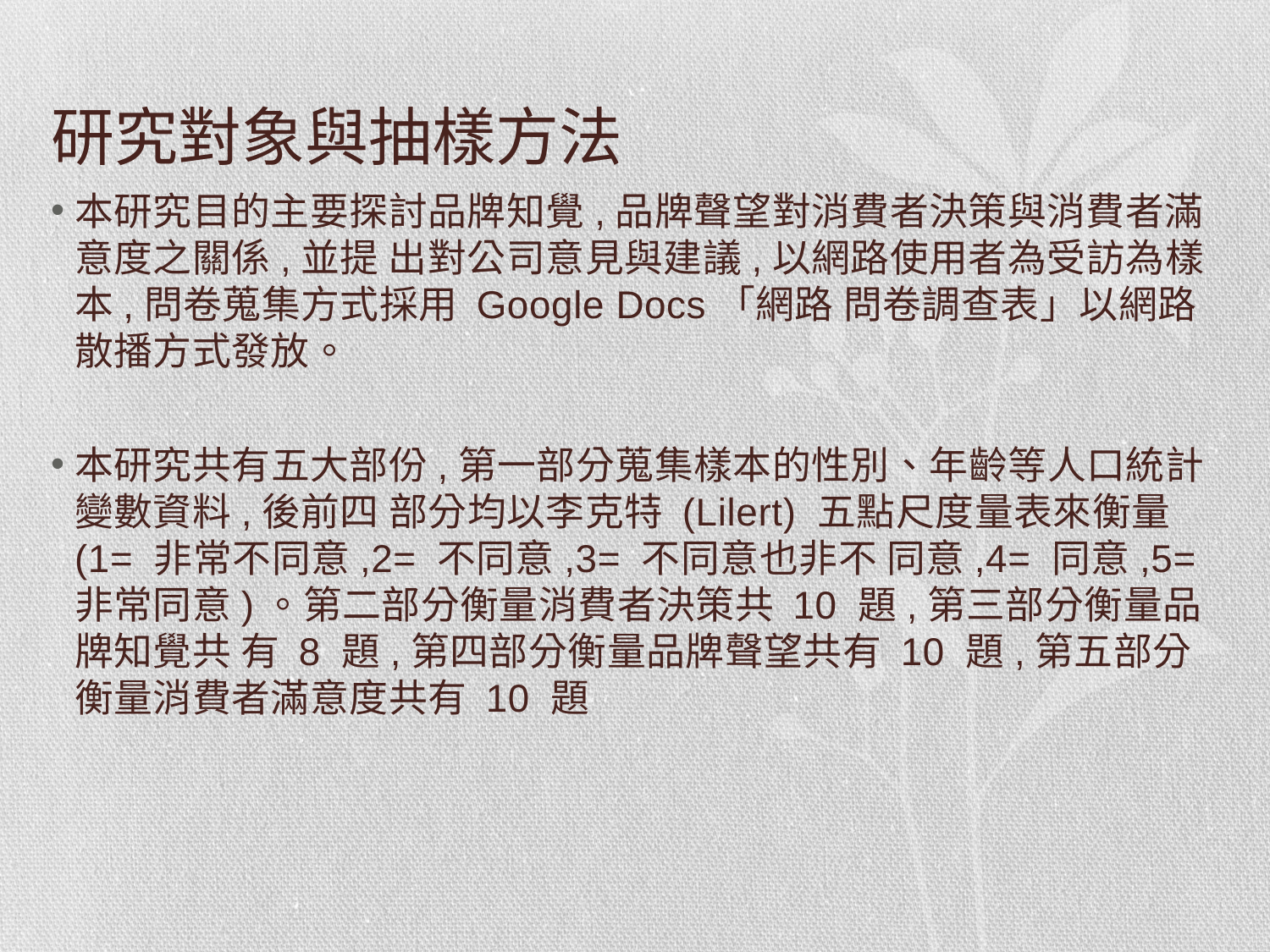

# 研究對象與抽樣方法
本研究目的主要探討品牌知覺,品牌聲望對消費者決策與消費者滿意度之關係,並提 出對公司意見與建議,以網路使用者為受訪為樣本,問卷蒐集方式採用 Google Docs「網路 問卷調查表」以網路散播方式發放。

本研究共有五大部份,第一部分蒐集樣本的性別、年齡等人口統計變數資料,後前四 部分均以李克特 (Lilert) 五點尺度量表來衡量 (1= 非常不同意,2= 不同意,3= 不同意也非不 同意,4= 同意,5= 非常同意)。第二部分衡量消費者決策共 10 題,第三部分衡量品牌知覺共 有 8 題,第四部分衡量品牌聲望共有 10 題,第五部分衡量消費者滿意度共有 10 題